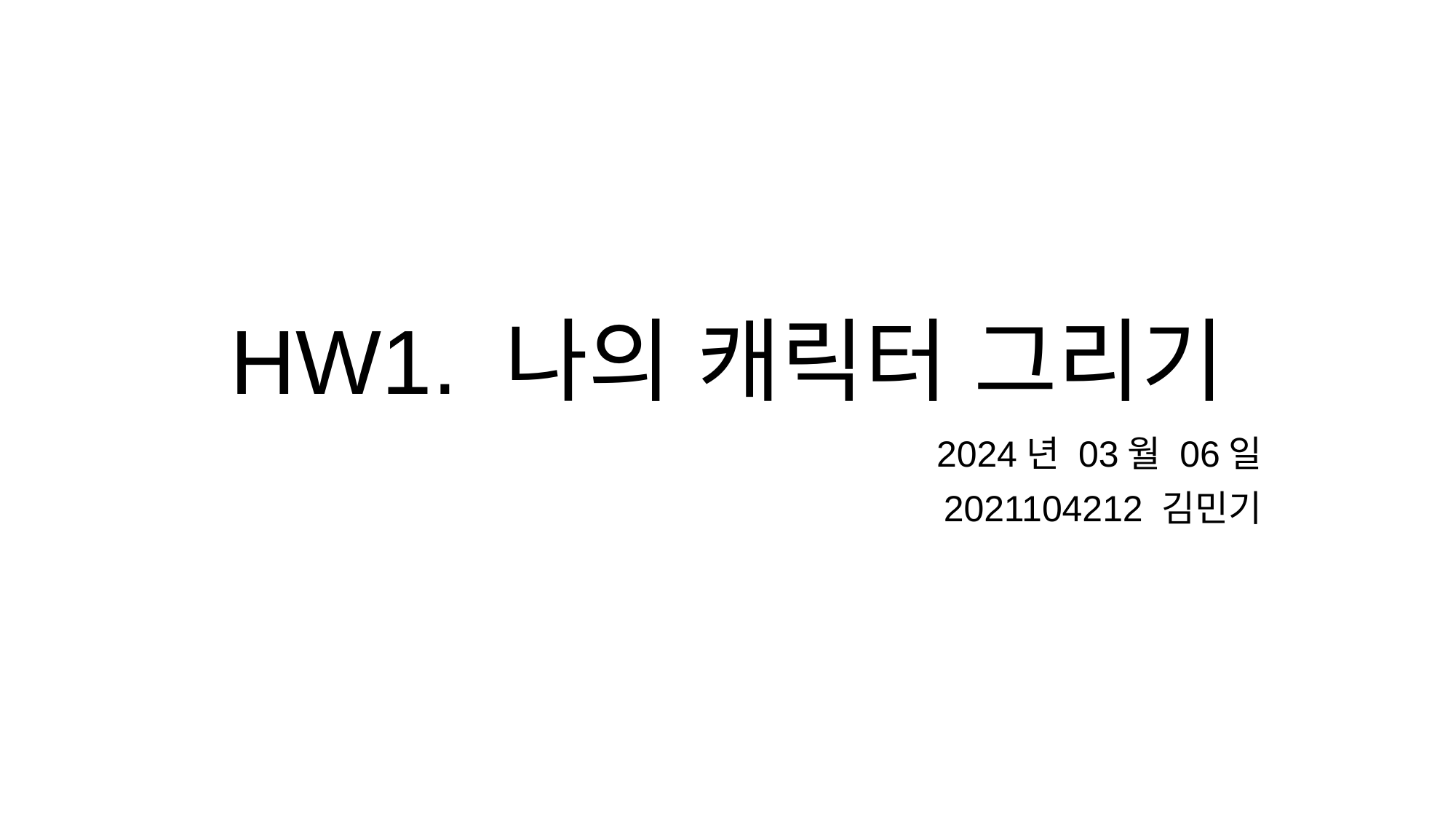

# HW1. 나의 캐릭터 그리기
2024년 03월 06일
2021104212 김민기